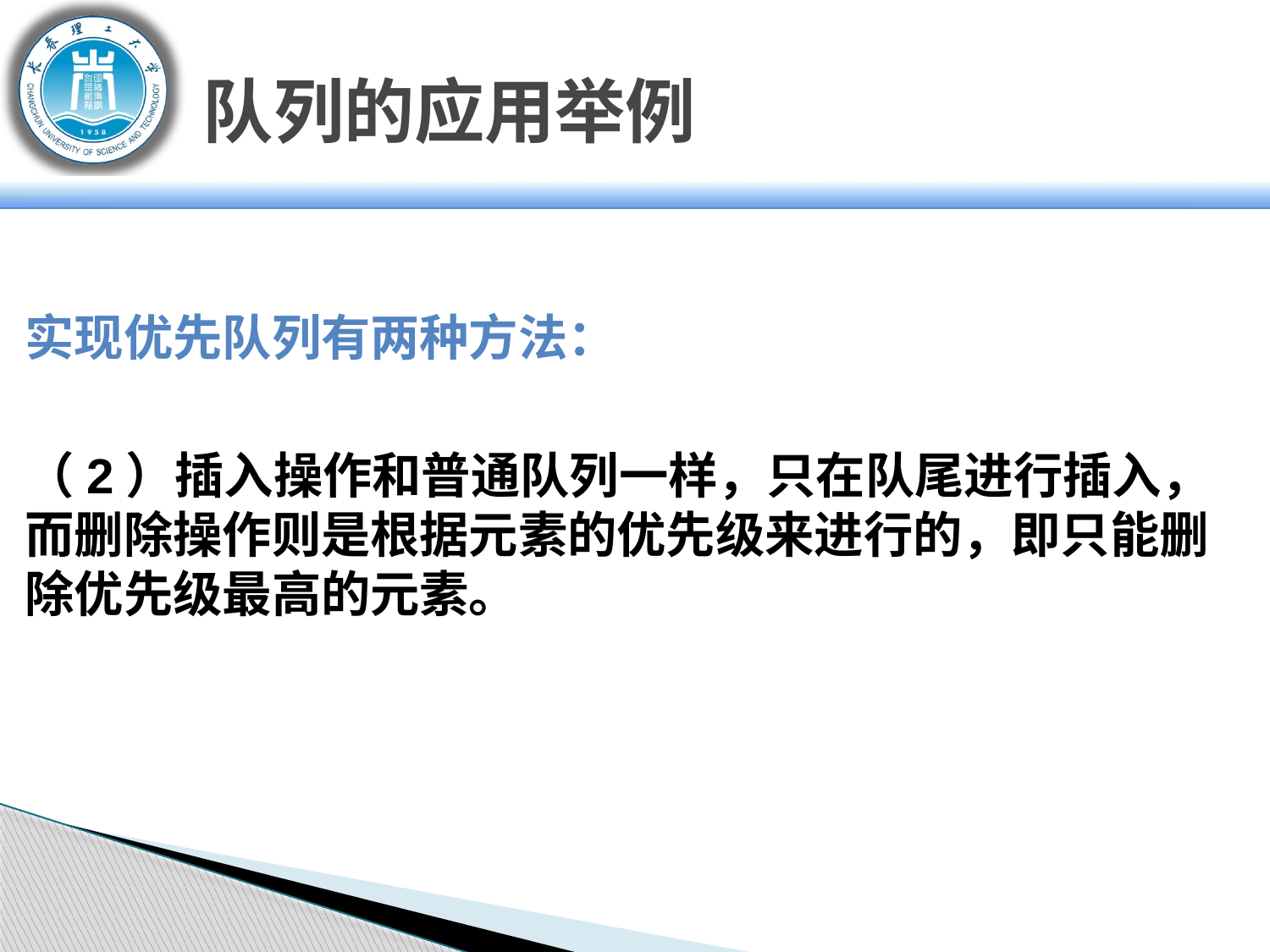

队列的应用举例

实现优先队列有两种方法：

（2）插入操作和普通队列一样，只在队尾进行插入，而删除操作则是根据元素的优先级来进行的，即只能删除优先级最高的元素。